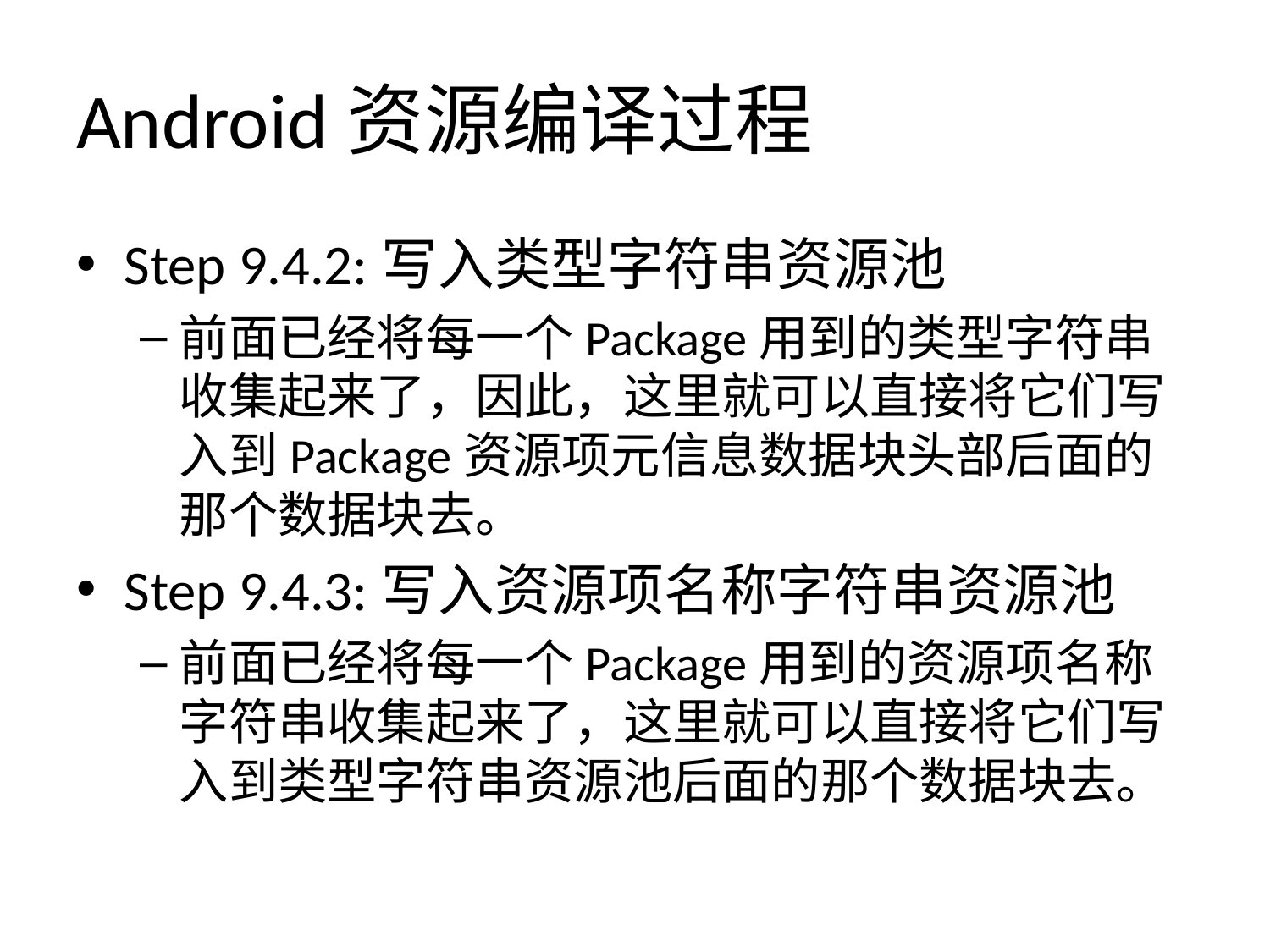

# Android资源编译过程
Step 9.4.2:写入类型字符串资源池
前面已经将每一个Package用到的类型字符串收集起来了，因此，这里就可以直接将它们写入到Package资源项元信息数据块头部后面的那个数据块去。
Step 9.4.3:写入资源项名称字符串资源池
前面已经将每一个Package用到的资源项名称字符串收集起来了，这里就可以直接将它们写入到类型字符串资源池后面的那个数据块去。